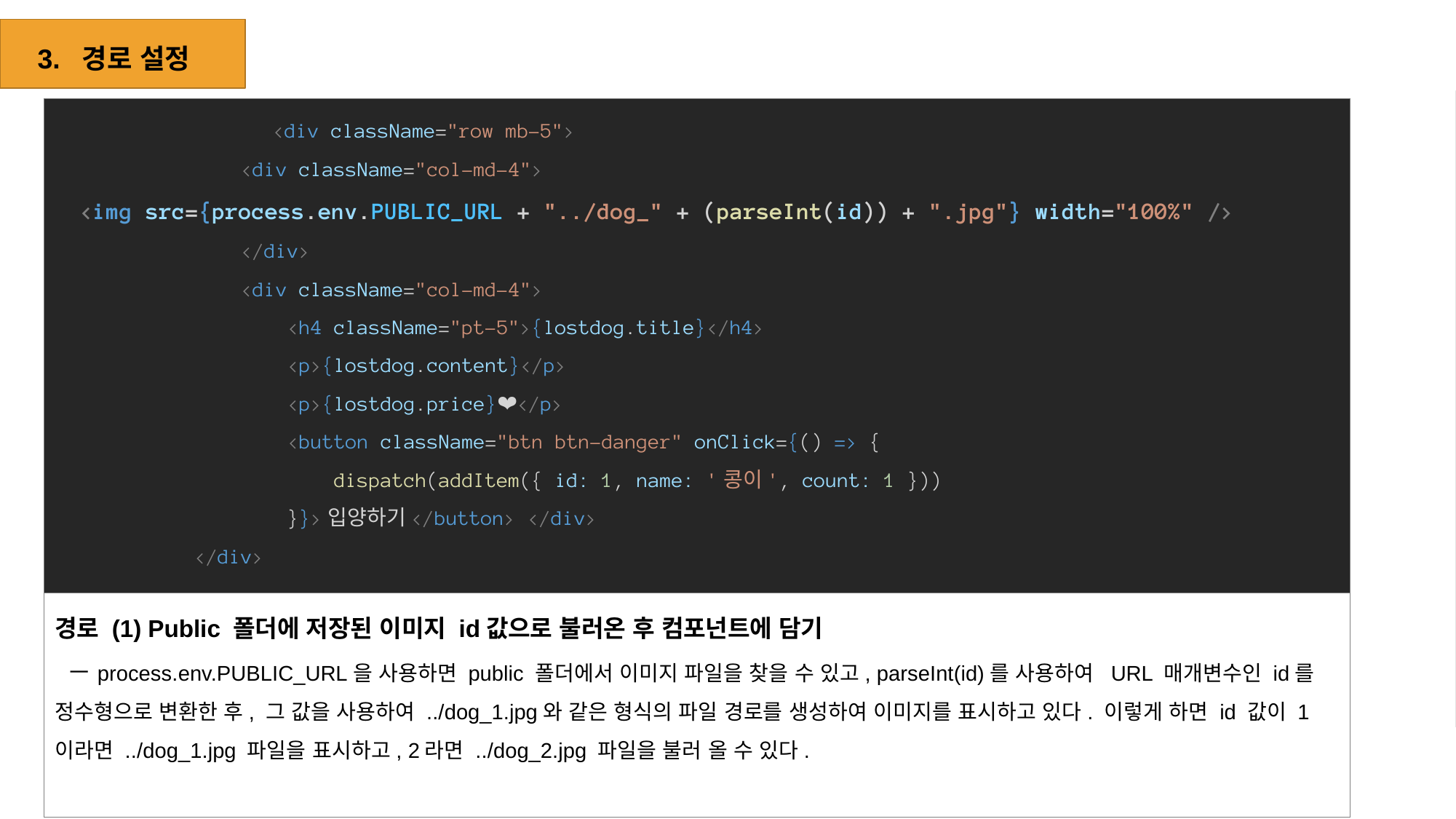

3.  경로 설정
		<div className="row mb-5">
                <div className="col-md-4">
  <img src={process.env.PUBLIC_URL + "../dog_" + (parseInt(id)) + ".jpg"} width="100%" />
                </div>
                <div className="col-md-4">
                    <h4 className="pt-5">{lostdog.title}</h4>
                    <p>{lostdog.content}</p>
                    <p>{lostdog.price}❤</p>
                    <button className="btn btn-danger" onClick={() => {
                        dispatch(addItem({ id: 1, name: '콩이', count: 1 }))
                    }}>입양하기</button> </div>
            </div>

경로 (1) Public 폴더에 저장된 이미지 id값으로 불러온 후 컴포넌트에 담기
 －process.env.PUBLIC_URL을 사용하면 public 폴더에서 이미지 파일을 찾을 수 있고, parseInt(id)를 사용하여  URL 매개변수인 id를 정수형으로 변환한 후, 그 값을 사용하여 ../dog_1.jpg와 같은 형식의 파일 경로를 생성하여 이미지를 표시하고 있다. 이렇게 하면 id 값이 1이라면 ../dog_1.jpg 파일을 표시하고, 2라면 ../dog_2.jpg 파일을 불러 올 수 있다.